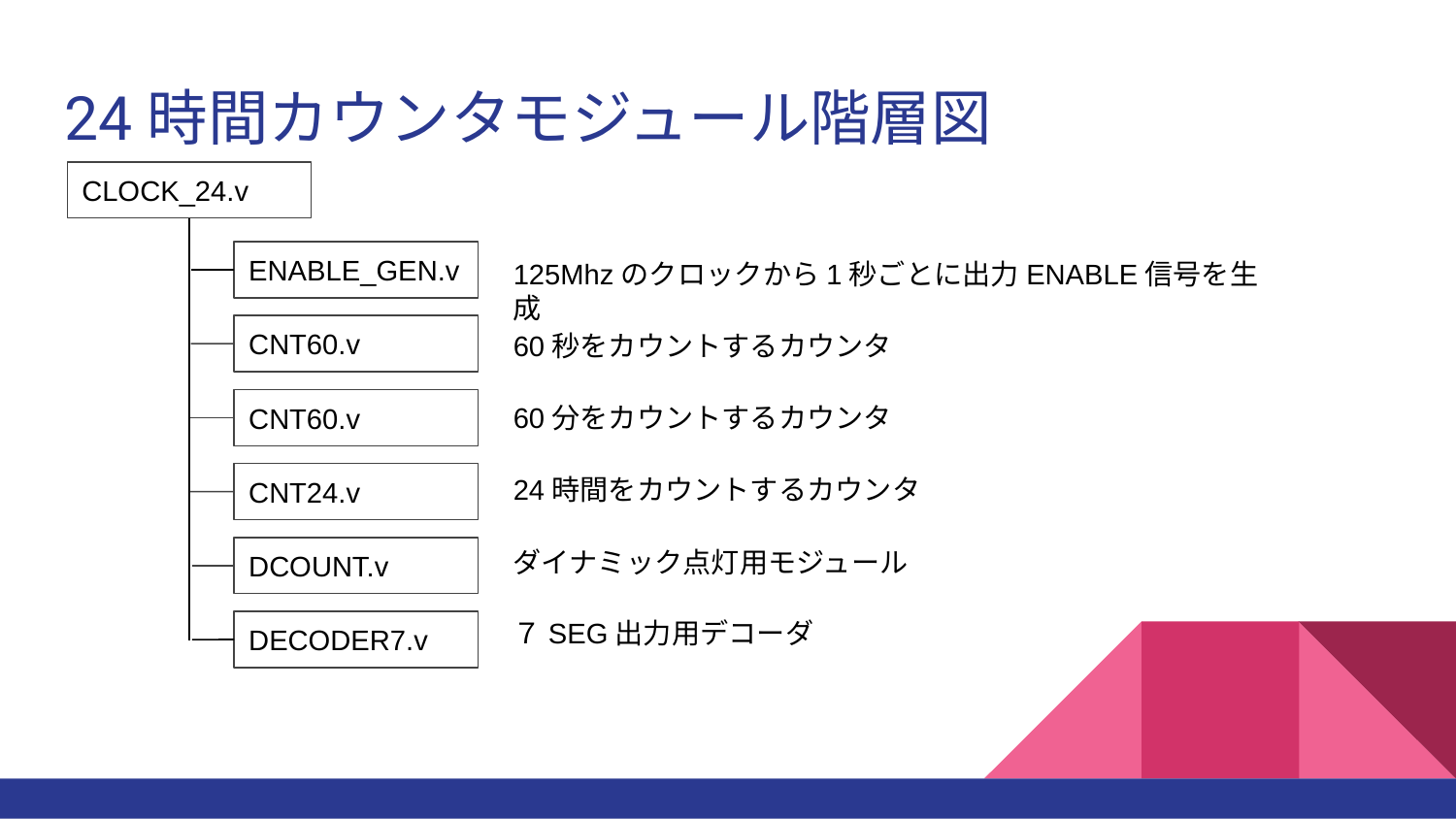

# 24時間カウンタモジュール階層図
CLOCK_24.v
ENABLE_GEN.v
125Mhzのクロックから1秒ごとに出力ENABLE信号を生成
60秒をカウントするカウンタ
CNT60.v
60分をカウントするカウンタ
CNT60.v
24時間をカウントするカウンタ
CNT24.v
ダイナミック点灯用モジュール
DCOUNT.v
７SEG出力用デコーダ
DECODER7.v